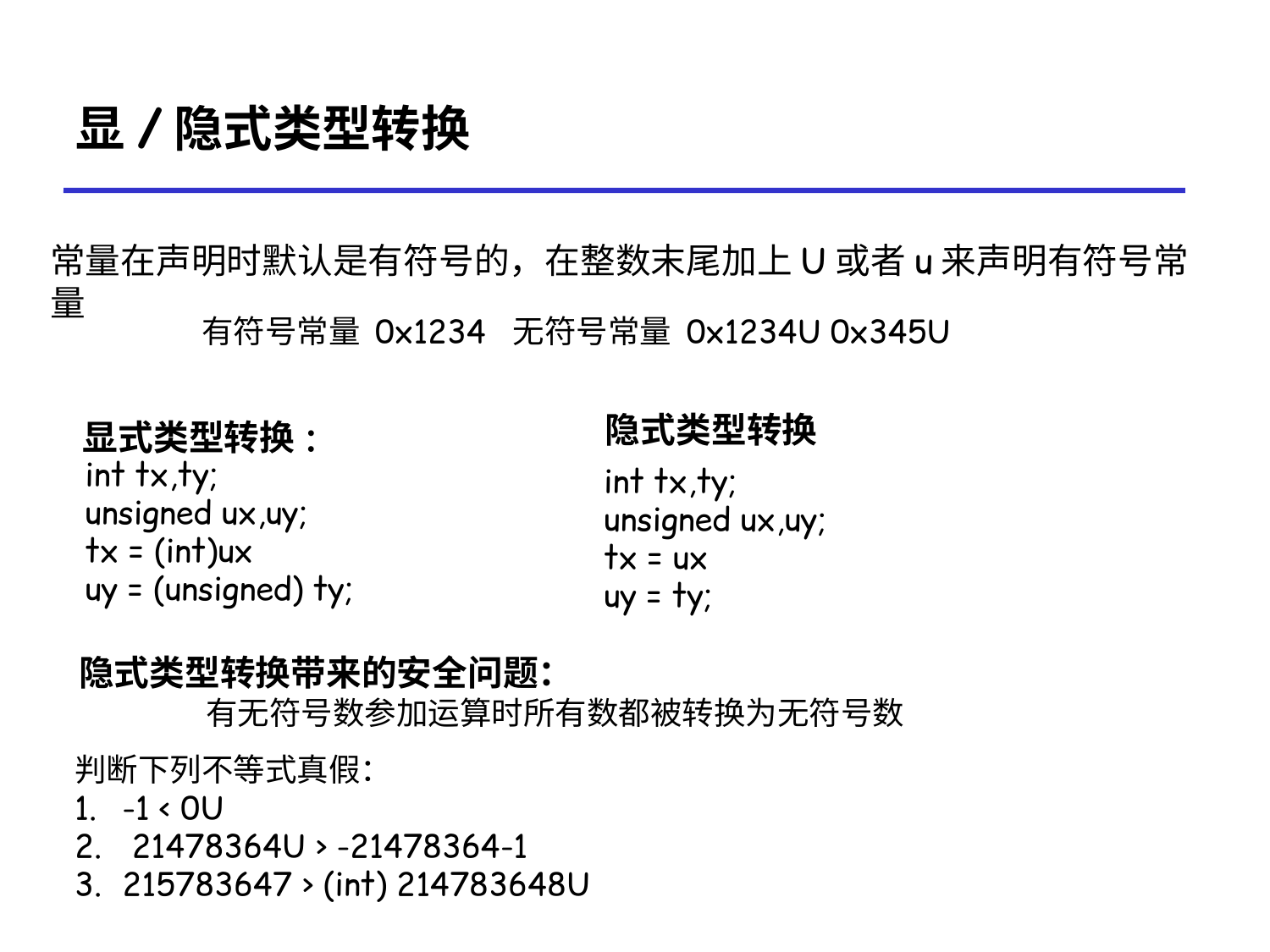

# 显/隐式类型转换
常量在声明时默认是有符号的，在整数末尾加上U或者u来声明有符号常量
有符号常量 0x1234  无符号常量 0x1234U 0x345U
隐式类型转换
显式类型转换:
int tx,ty;
unsigned ux,uy;
tx = (int)ux
uy = (unsigned) ty;
int tx,ty;
unsigned ux,uy;
tx = ux
uy = ty;
隐式类型转换带来的安全问题：
	有无符号数参加运算时所有数都被转换为无符号数
判断下列不等式真假：
-1 < 0U
 21478364U > -21478364-1
215783647 > (int) 214783648U